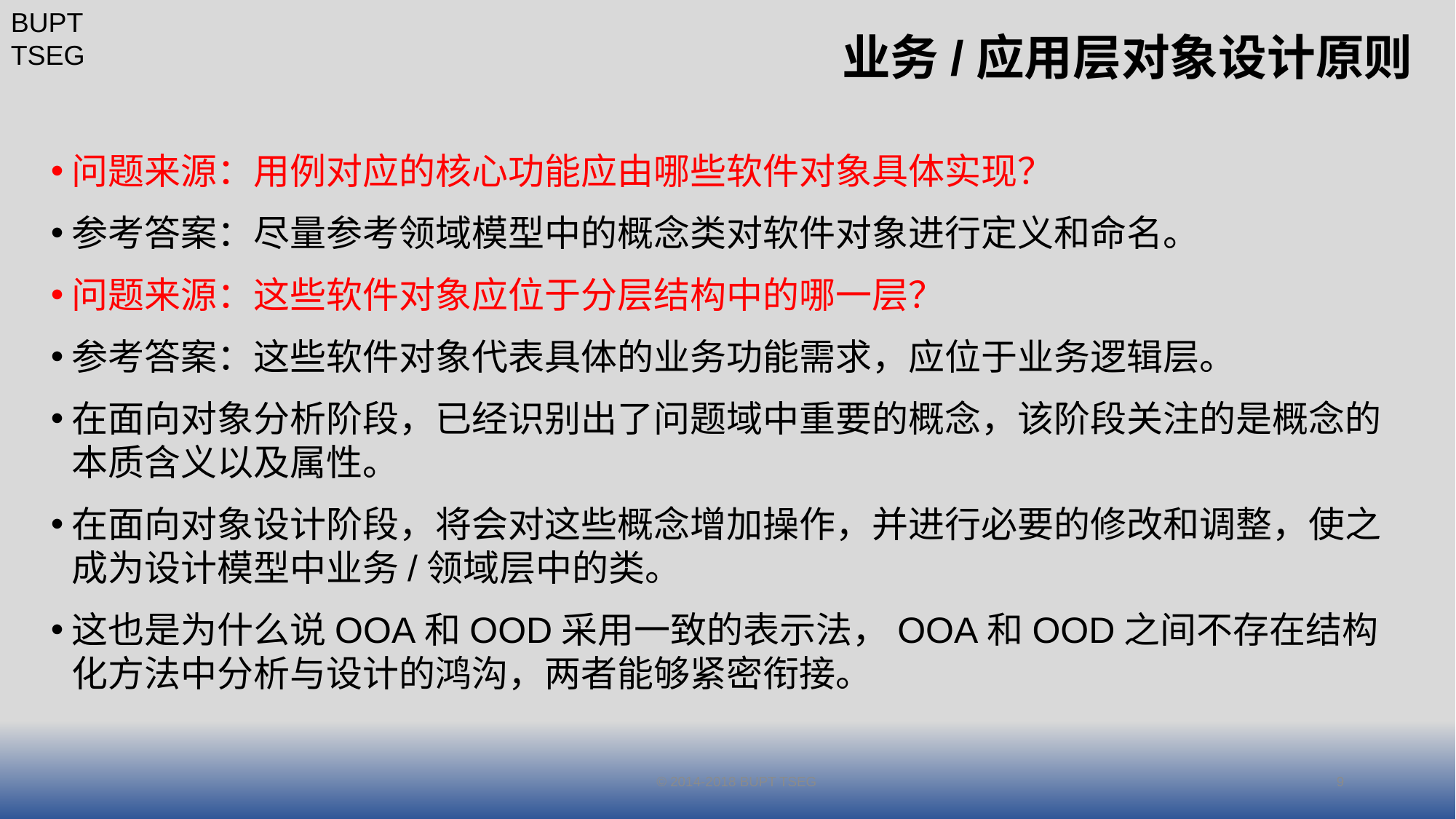

# 业务/应用层对象设计原则
问题来源：用例对应的核心功能应由哪些软件对象具体实现？
参考答案：尽量参考领域模型中的概念类对软件对象进行定义和命名。
问题来源：这些软件对象应位于分层结构中的哪一层？
参考答案：这些软件对象代表具体的业务功能需求，应位于业务逻辑层。
在面向对象分析阶段，已经识别出了问题域中重要的概念，该阶段关注的是概念的本质含义以及属性。
在面向对象设计阶段，将会对这些概念增加操作，并进行必要的修改和调整，使之成为设计模型中业务/领域层中的类。
这也是为什么说OOA和OOD采用一致的表示法，OOA和OOD之间不存在结构化方法中分析与设计的鸿沟，两者能够紧密衔接。
© 2014-2018 BUPT TSEG
9